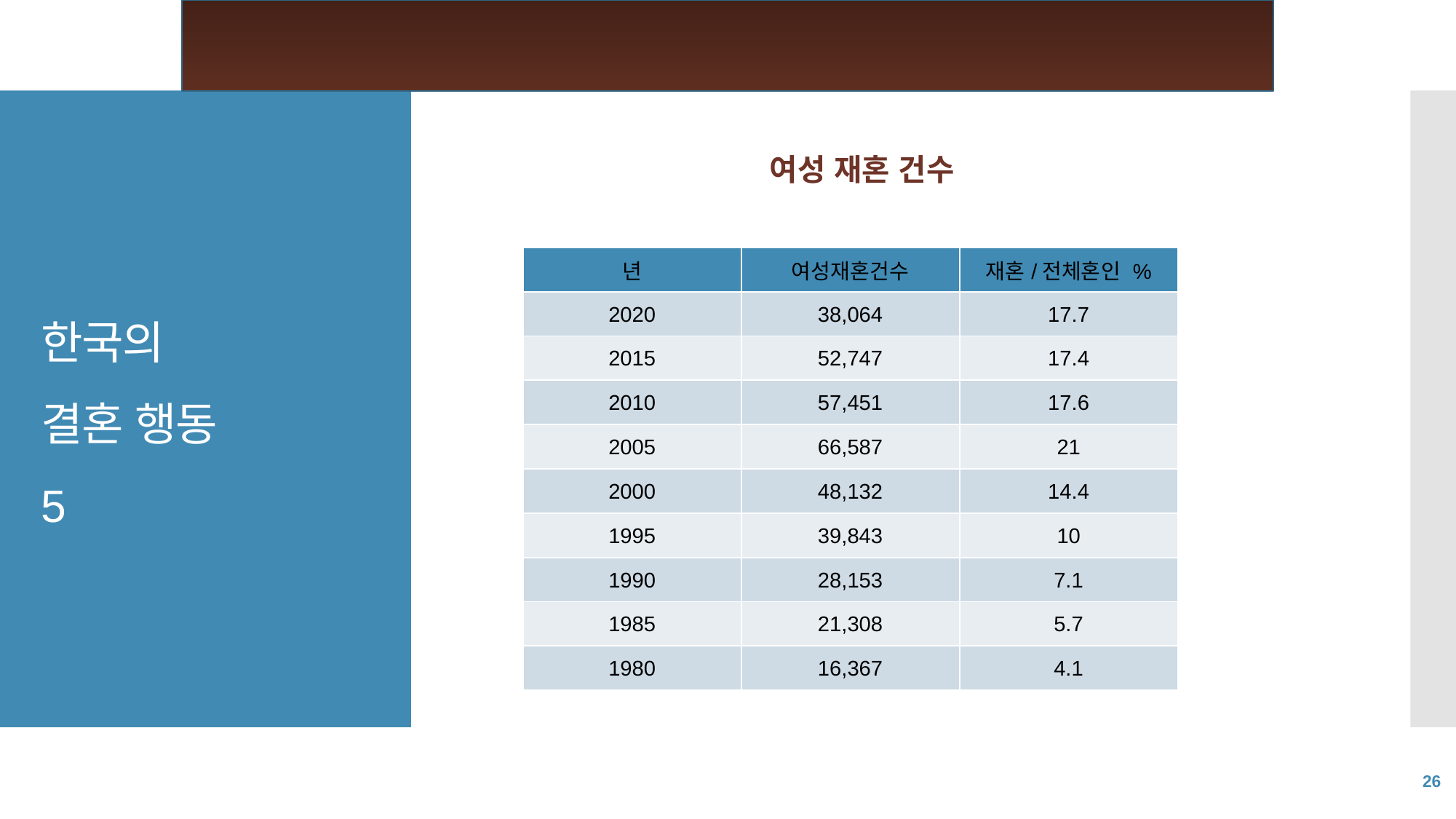

# 한국의 결혼 행동 5
여성 재혼 건수
| 년 | 여성재혼건수 | 재혼/전체혼인 % |
| --- | --- | --- |
| 2020 | 38,064 | 17.7 |
| 2015 | 52,747 | 17.4 |
| 2010 | 57,451 | 17.6 |
| 2005 | 66,587 | 21 |
| 2000 | 48,132 | 14.4 |
| 1995 | 39,843 | 10 |
| 1990 | 28,153 | 7.1 |
| 1985 | 21,308 | 5.7 |
| 1980 | 16,367 | 4.1 |
26